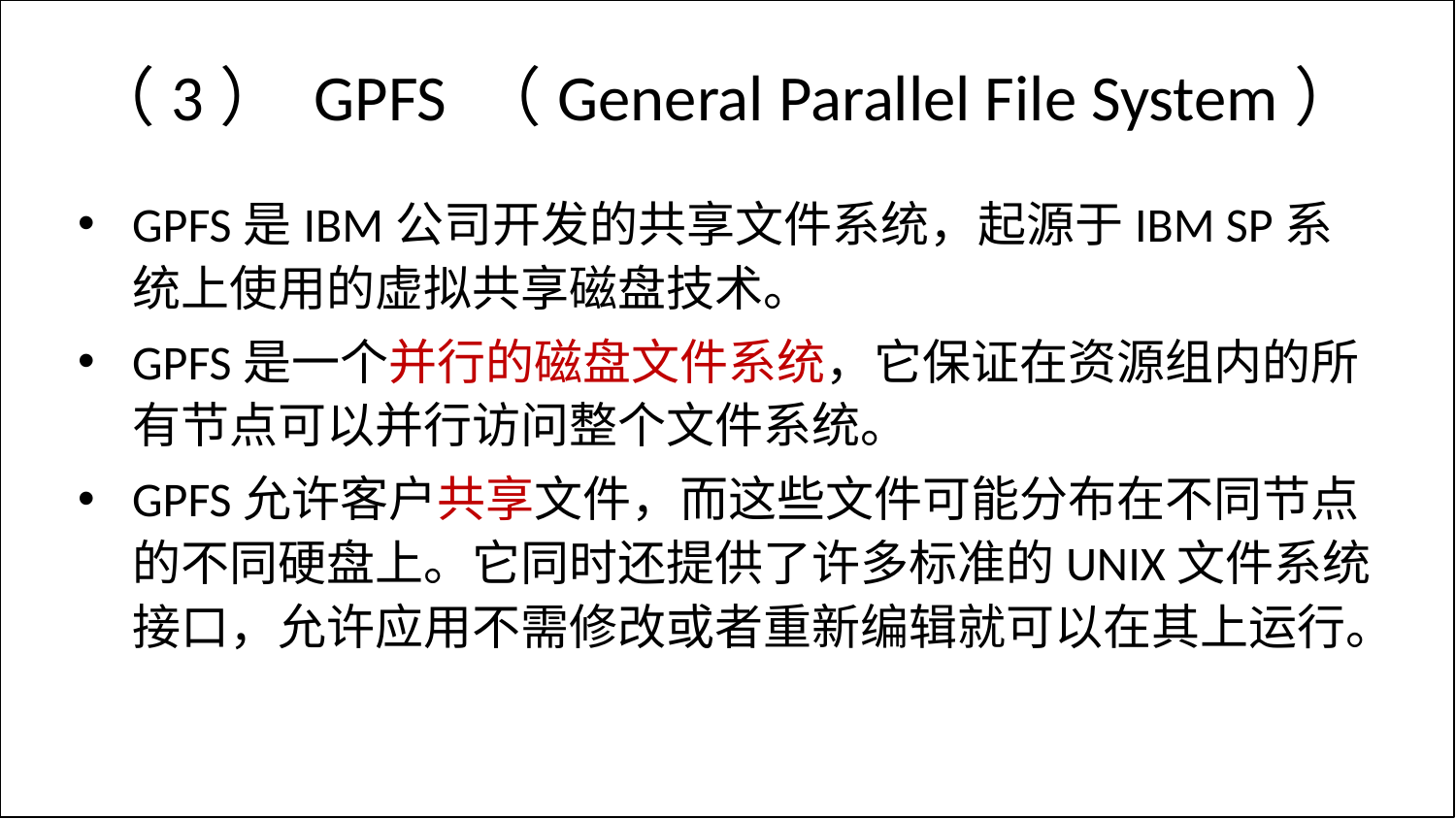

# （3） GPFS （General Parallel File System）
GPFS是IBM公司开发的共享文件系统，起源于IBM SP系统上使用的虚拟共享磁盘技术。
GPFS是一个并行的磁盘文件系统，它保证在资源组内的所有节点可以并行访问整个文件系统。
GPFS允许客户共享文件，而这些文件可能分布在不同节点的不同硬盘上。它同时还提供了许多标准的UNIX文件系统接口，允许应用不需修改或者重新编辑就可以在其上运行。